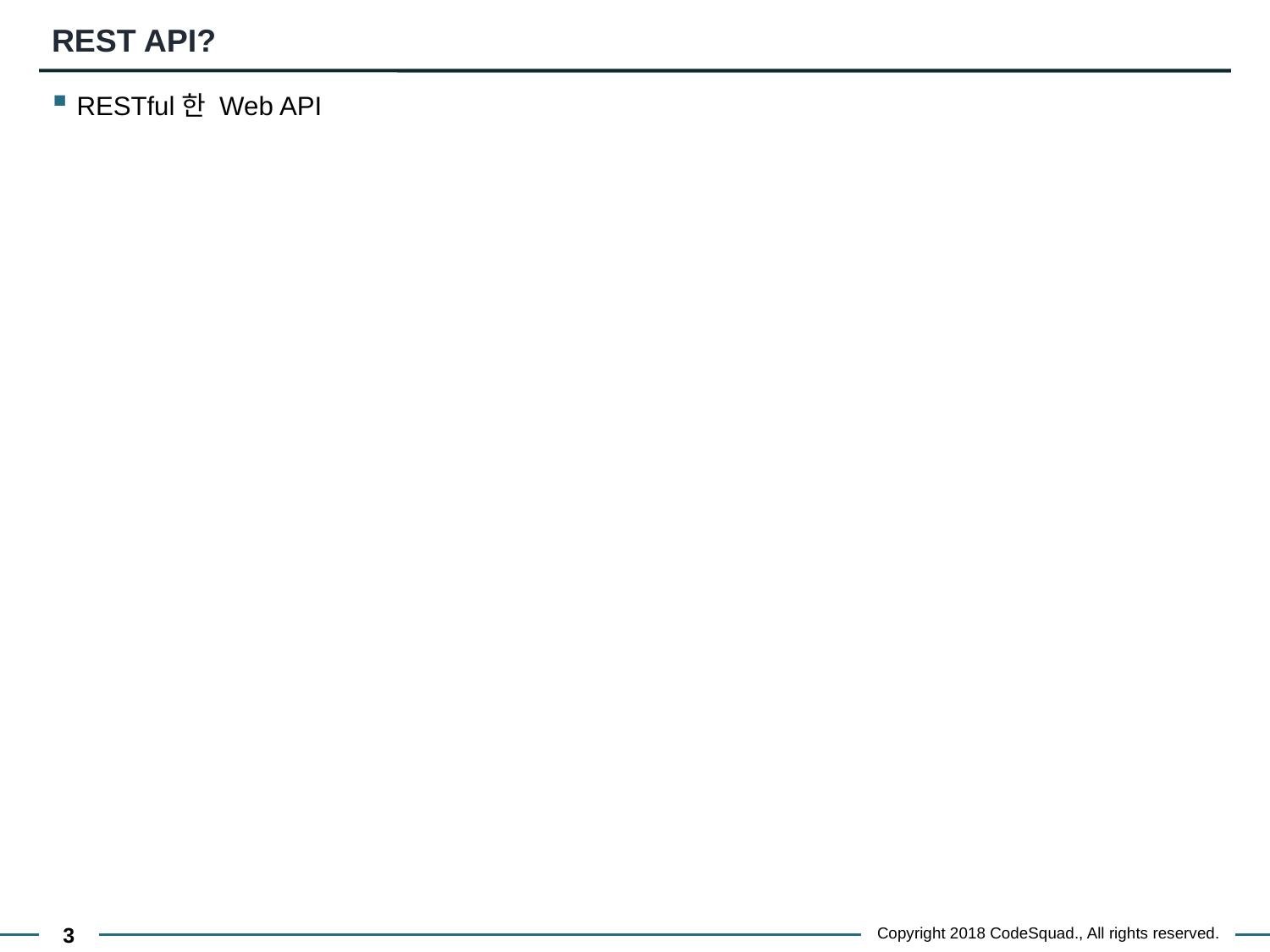

# REST API?
RESTful한 Web API
3